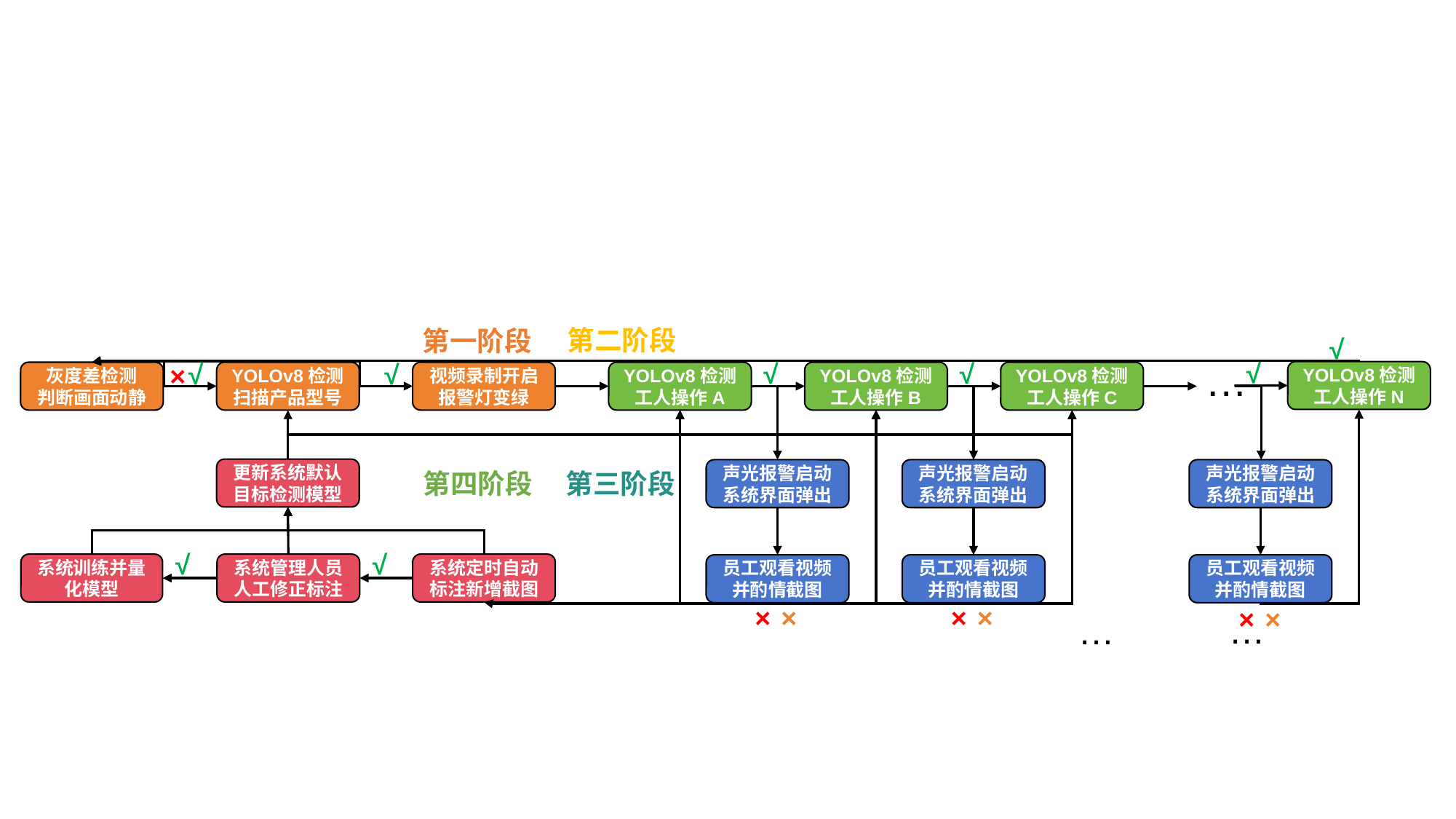

#

第二阶段
第一阶段
√
√
√
√
√
√
×
YOLOv8检测
工人操作N
YOLOv8检测
工人操作C
YOLOv8检测
工人操作A
YOLOv8检测
工人操作B
视频录制开启
报警灯变绿
YOLOv8检测
扫描产品型号
灰度差检测
判断画面动静
…
更新系统默认目标检测模型
声光报警启动
系统界面弹出
声光报警启动
系统界面弹出
声光报警启动
系统界面弹出
第三阶段
第四阶段
√
√
系统训练并量化模型
系统管理人员人工修正标注
系统定时自动标注新增截图
员工观看视频
并酌情截图
员工观看视频
并酌情截图
员工观看视频
并酌情截图
×
×
×
×
×
×
…
…